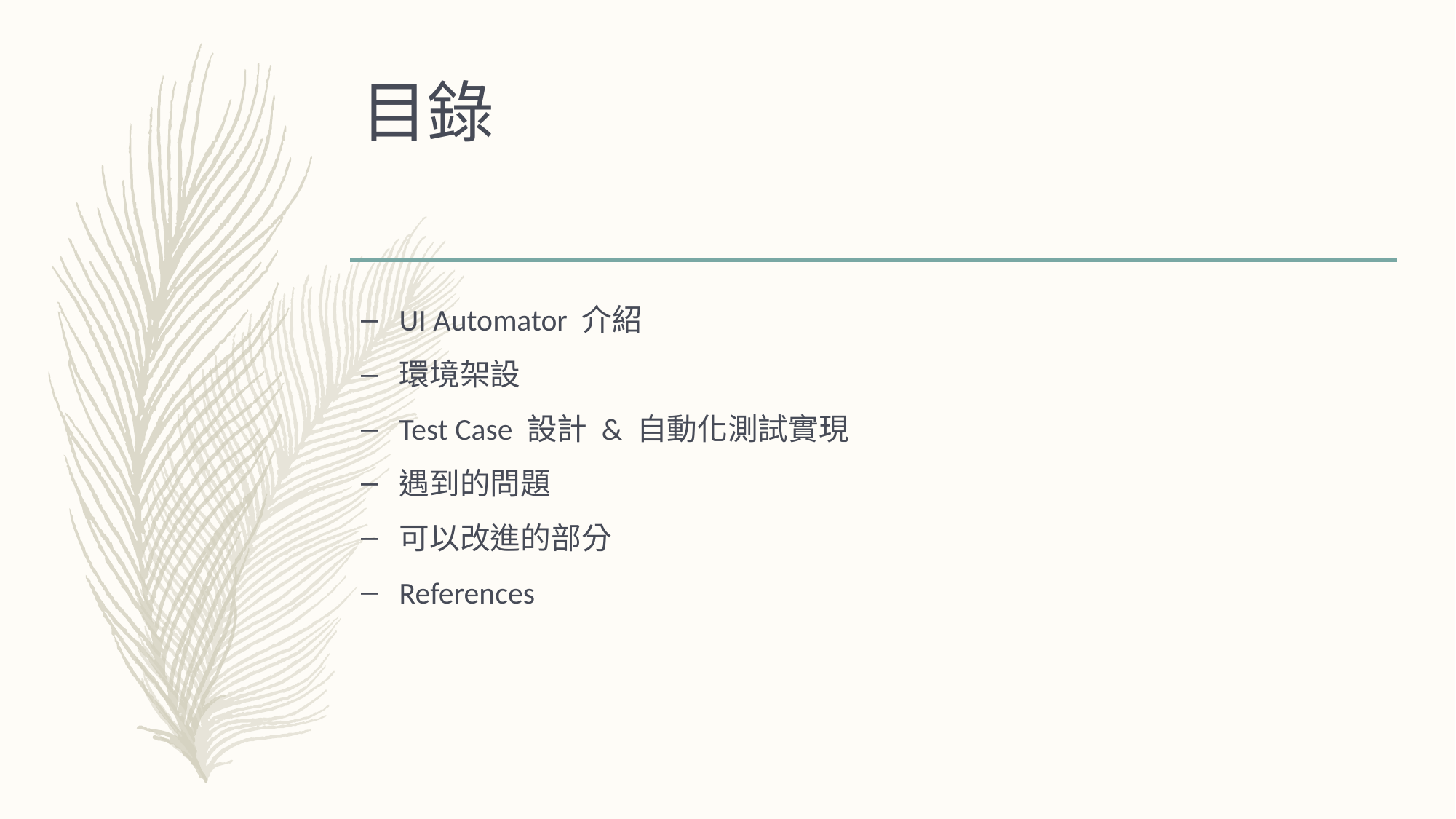

# 目錄
UI Automator 介紹
環境架設
Test Case 設計 & 自動化測試實現
遇到的問題
可以改進的部分
References